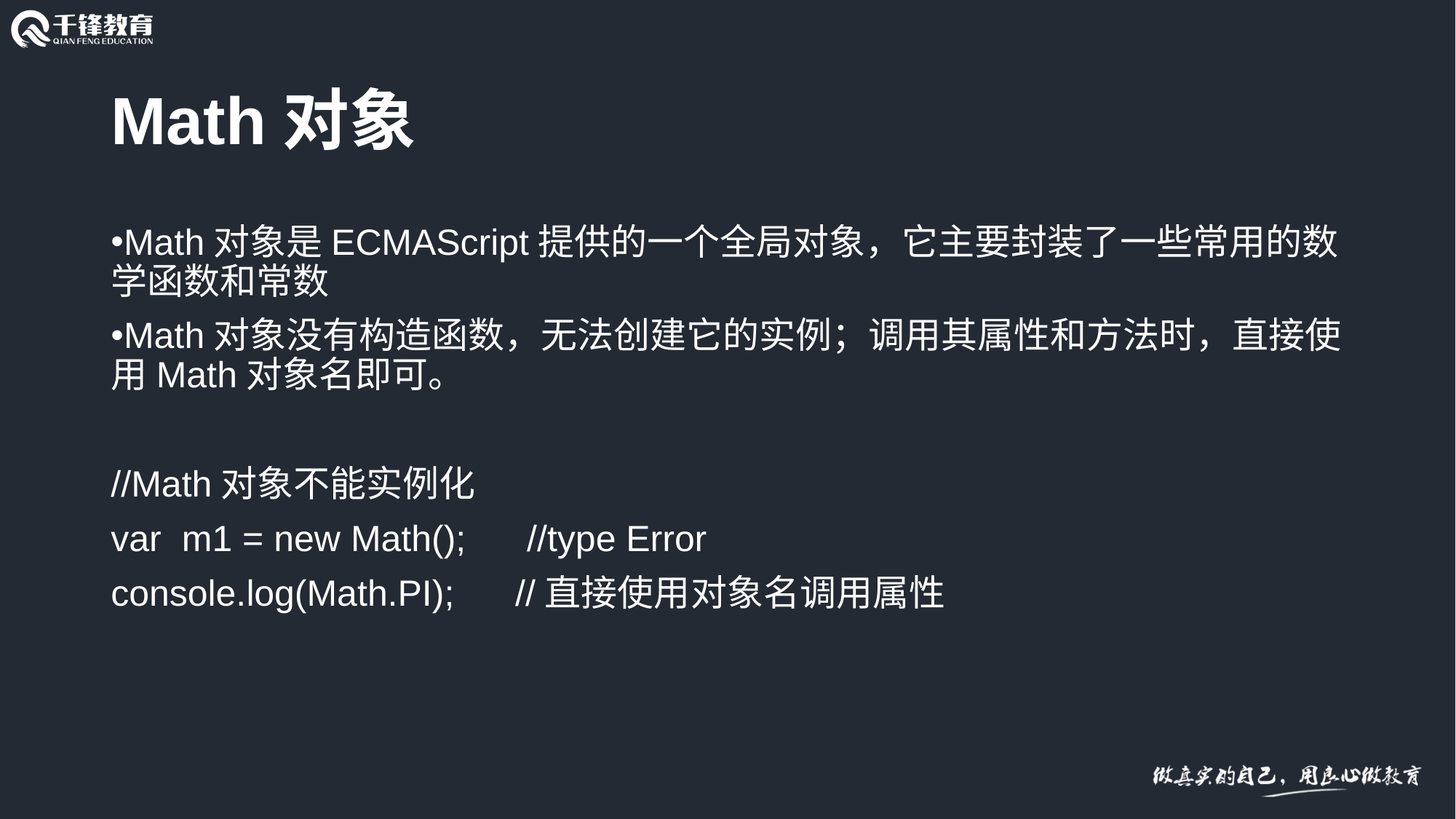

# Math对象
Math对象是ECMAScript提供的一个全局对象，它主要封装了一些常用的数学函数和常数
Math对象没有构造函数，无法创建它的实例；调用其属性和方法时，直接使用Math对象名即可。

//Math对象不能实例化
var  m1 = new Math();      //type Error
console.log(Math.PI);      //直接使用对象名调用属性